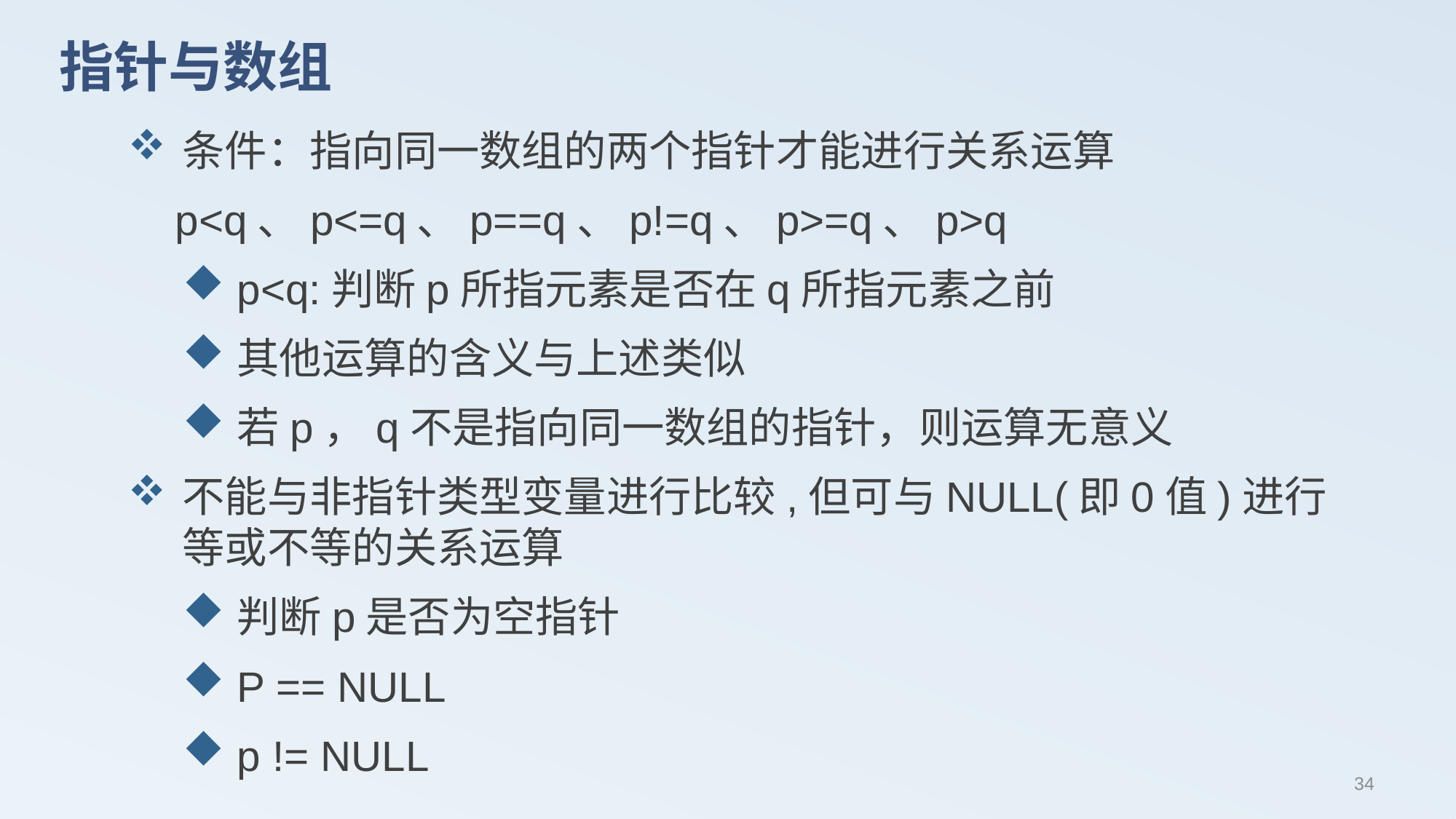

# 指针与数组
条件：指向同一数组的两个指针才能进行关系运算
    p<q、p<=q、p==q、p!=q、p>=q、p>q
p<q:判断p所指元素是否在q所指元素之前
其他运算的含义与上述类似
若p，q不是指向同一数组的指针，则运算无意义
不能与非指针类型变量进行比较,但可与NULL(即0值)进行等或不等的关系运算
判断p是否为空指针
P == NULL
p != NULL